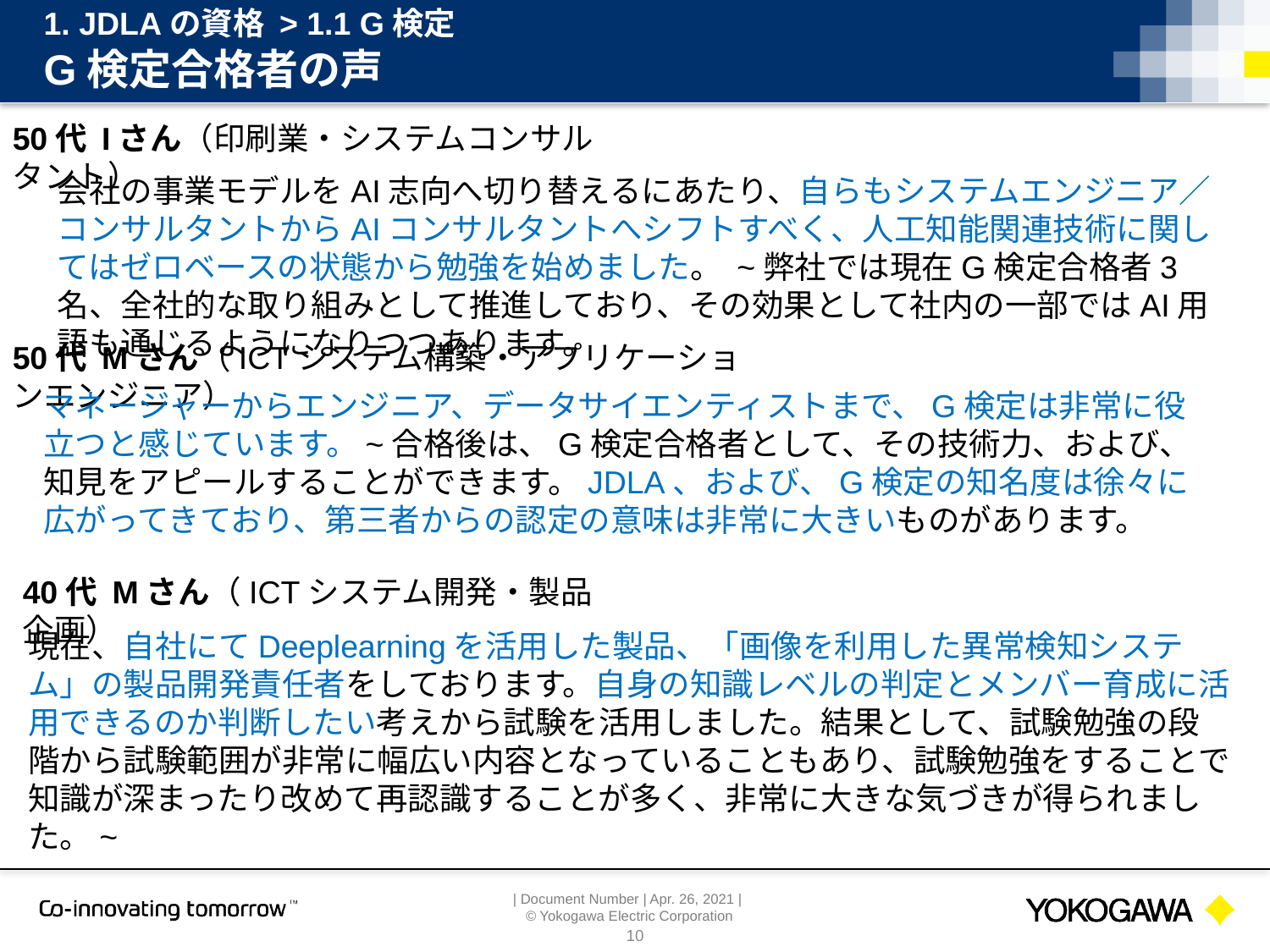

1. JDLAの資格 > 1.1 G検定
# G検定合格者の声
50代 Iさん（印刷業・システムコンサルタント）

会社の事業モデルをAI志向へ切り替えるにあたり、自らもシステムエンジニア／コンサルタントからAIコンサルタントへシフトすべく、人工知能関連技術に関してはゼロベースの状態から勉強を始めました。 ~弊社では現在G検定合格者3名、全社的な取り組みとして推進しており、その効果として社内の一部ではAI用語も通じるようになりつつあります。
50代 Mさん（ICTシステム構築・アプリケーションエンジニア）
マネージャーからエンジニア、データサイエンティストまで、G検定は非常に役立つと感じています。~合格後は、G検定合格者として、その技術力、および、知見をアピールすることができます。JDLA、および、G検定の知名度は徐々に広がってきており、第三者からの認定の意味は非常に大きいものがあります。
40代 Mさん（ICTシステム開発・製品企画）
現在、自社にてDeeplearningを活用した製品、「画像を利用した異常検知システム」の製品開発責任者をしております。自身の知識レベルの判定とメンバー育成に活用できるのか判断したい考えから試験を活用しました。結果として、試験勉強の段階から試験範囲が非常に幅広い内容となっていることもあり、試験勉強をすることで知識が深まったり改めて再認識することが多く、非常に大きな気づきが得られました。~
10